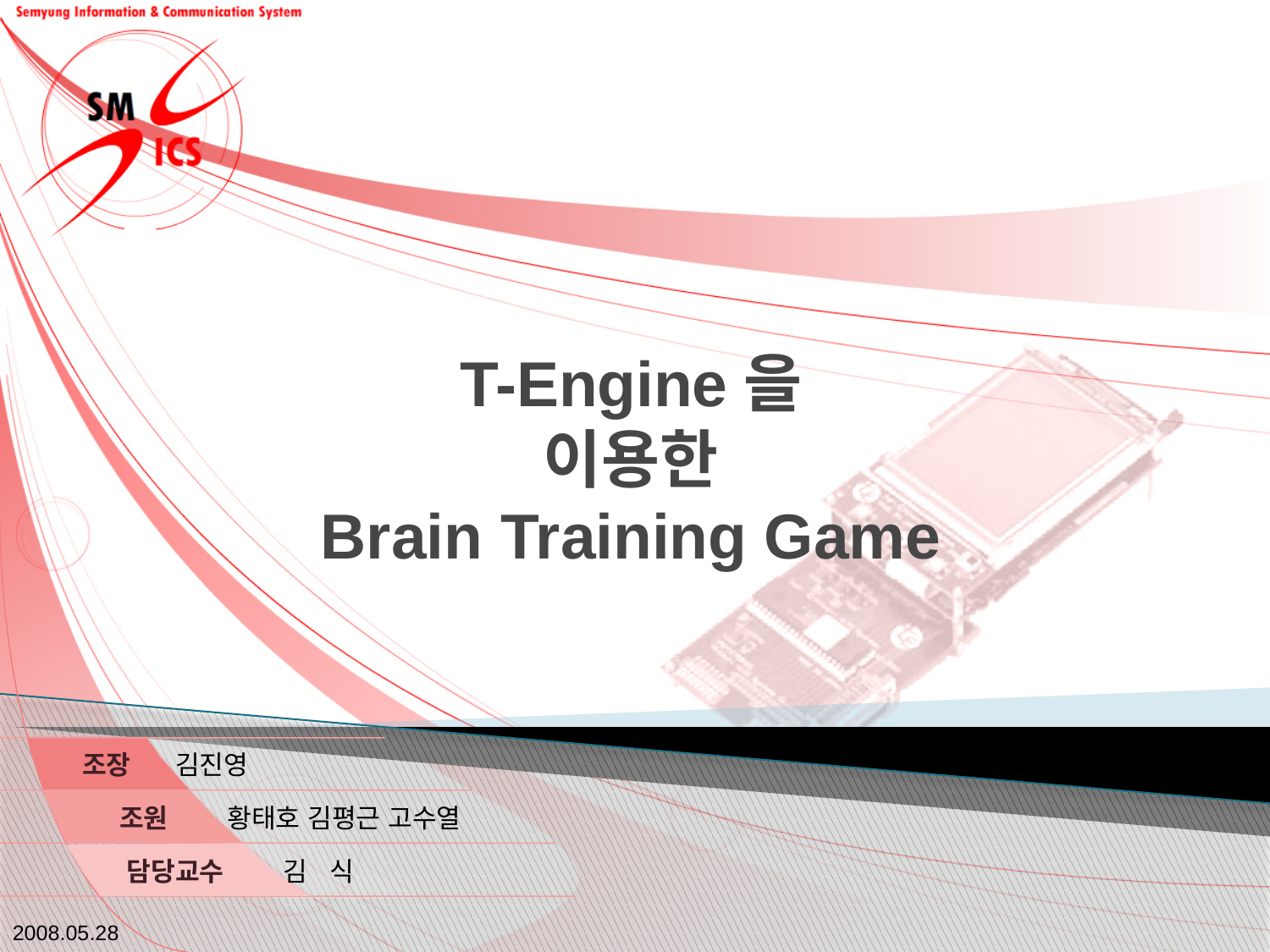

# T-Engine을 이용한 Brain Training Game
| 조장 김진영 |
| --- |
| 조원 황태호 김평근 고수열 |
| 담당교수 김 식 |

2008.05.28